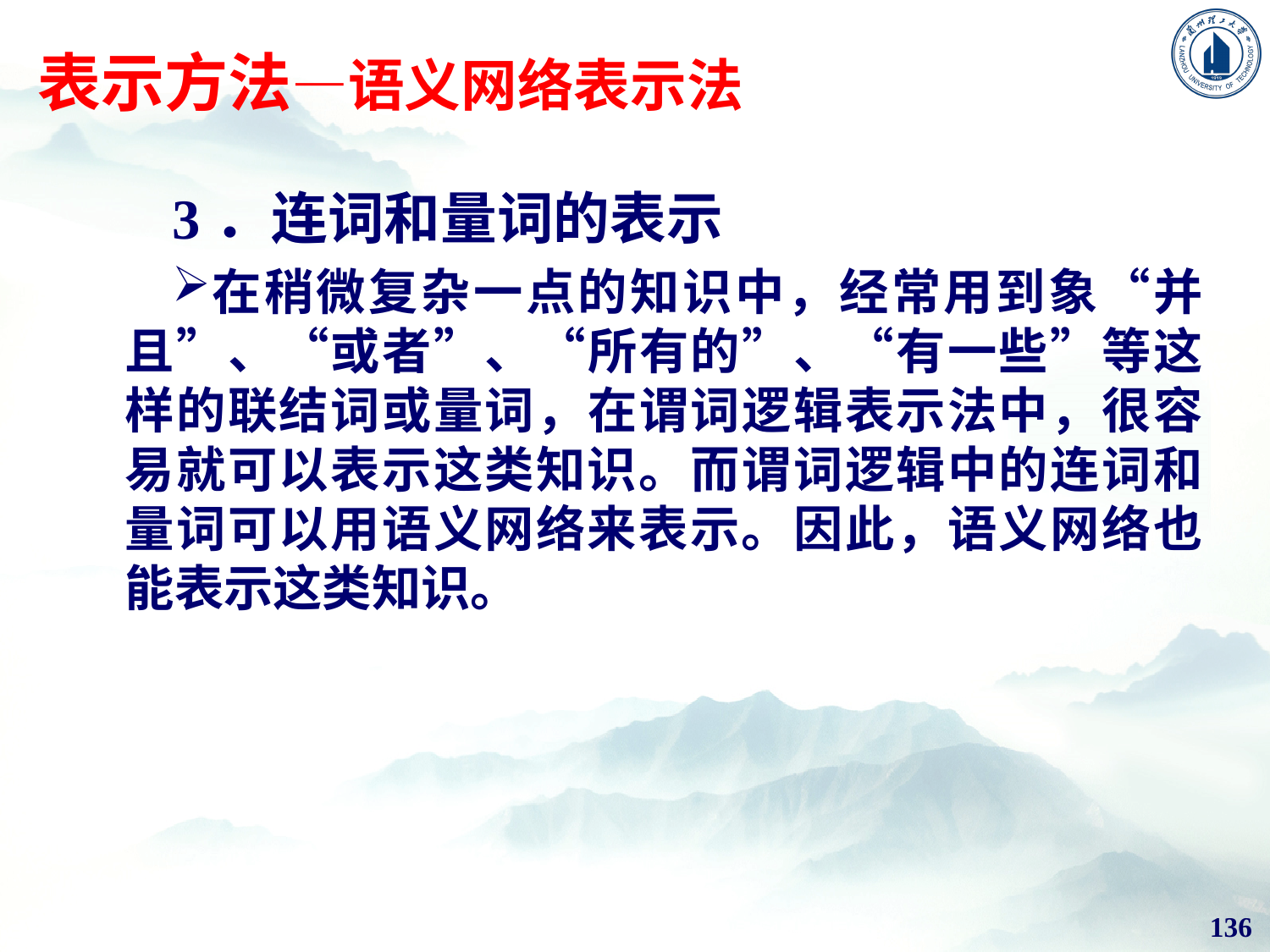

# 表示方法—语义网络表示法
3．连词和量词的表示
在稍微复杂一点的知识中，经常用到象“并且”、“或者”、“所有的”、“有一些”等这样的联结词或量词，在谓词逻辑表示法中，很容易就可以表示这类知识。而谓词逻辑中的连词和量词可以用语义网络来表示。因此，语义网络也能表示这类知识。
136